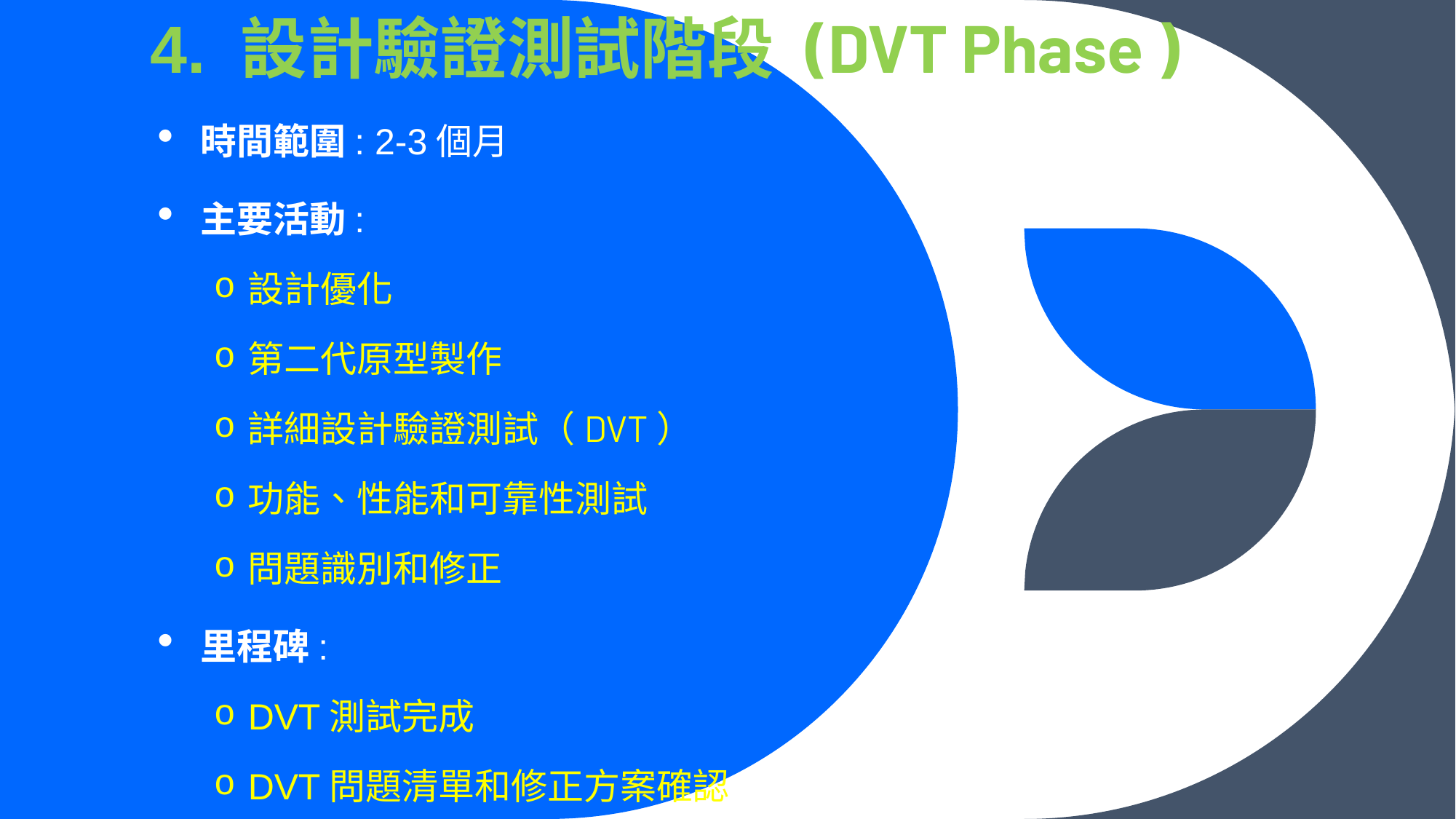

# 4. 設計驗證測試階段 (DVT Phase )
時間範圍: 2-3個月
主要活動:
設計優化
第二代原型製作
詳細設計驗證測試（DVT）
功能、性能和可靠性測試
問題識別和修正
里程碑:
DVT測試完成
DVT問題清單和修正方案確認